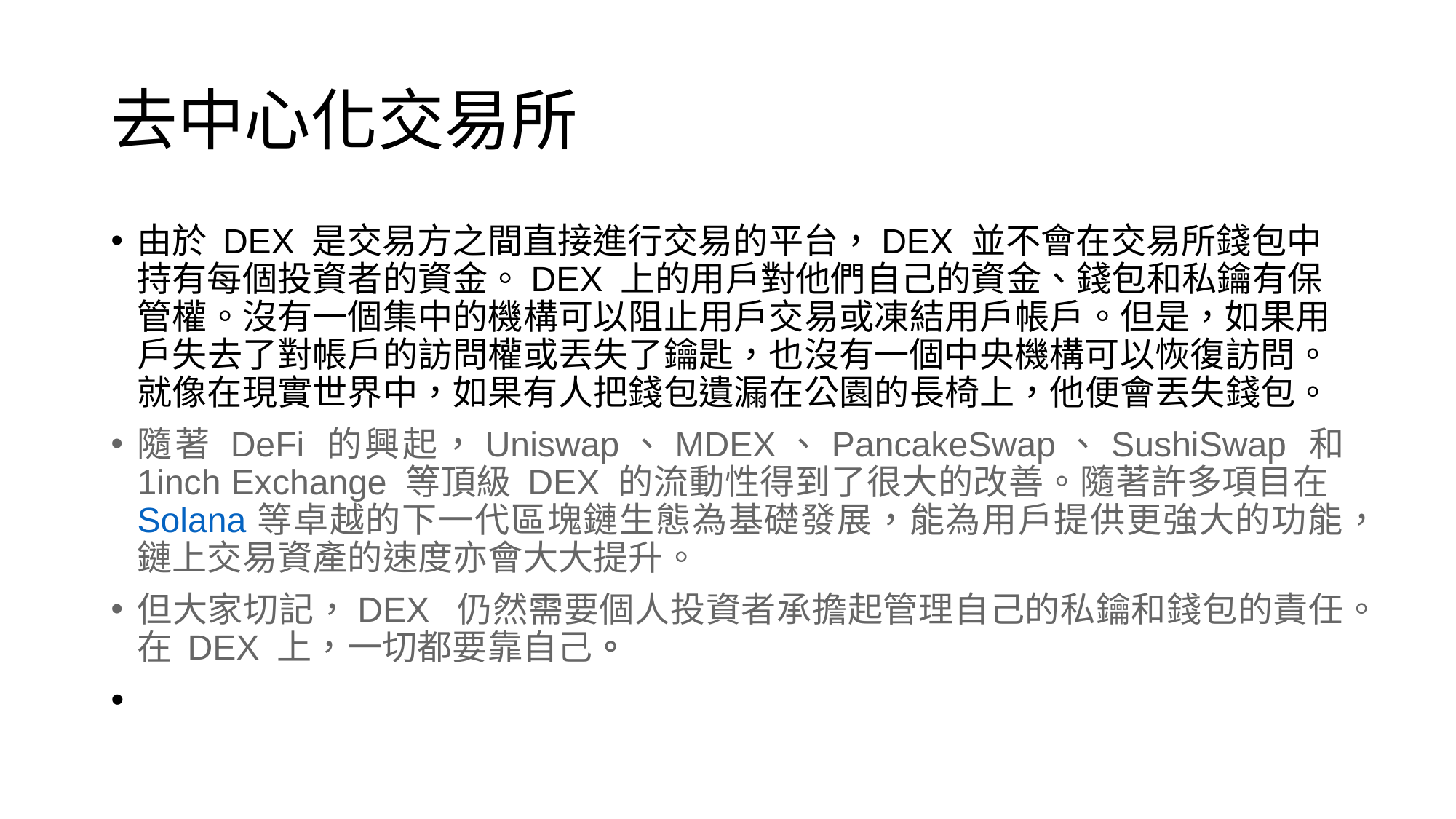

# 去中心化交易所
由於 DEX 是交易方之間直接進行交易的平台，DEX 並不會在交易所錢包中持有每個投資者的資金。DEX 上的用戶對他們自己的資金、錢包和私鑰有保管權。沒有一個集中的機構可以阻止用戶交易或凍結用戶帳戶。但是，如果用戶失去了對帳戶的訪問權或丟失了鑰匙，也沒有一個中央機構可以恢復訪問。就像在現實世界中，如果有人把錢包遺漏在公園的長椅上，他便會丟失錢包。
隨著 DeFi 的興起，Uniswap、MDEX、PancakeSwap、SushiSwap 和 1inch Exchange 等頂級 DEX 的流動性得到了很大的改善。隨著許多項目在 Solana 等卓越的下一代區塊鏈生態為基礎發展，能為用戶提供更強大的功能，鏈上交易資產的速度亦會大大提升。
但大家切記，DEX  仍然需要個人投資者承擔起管理自己的私鑰和錢包的責任。在 DEX 上，一切都要靠自己。